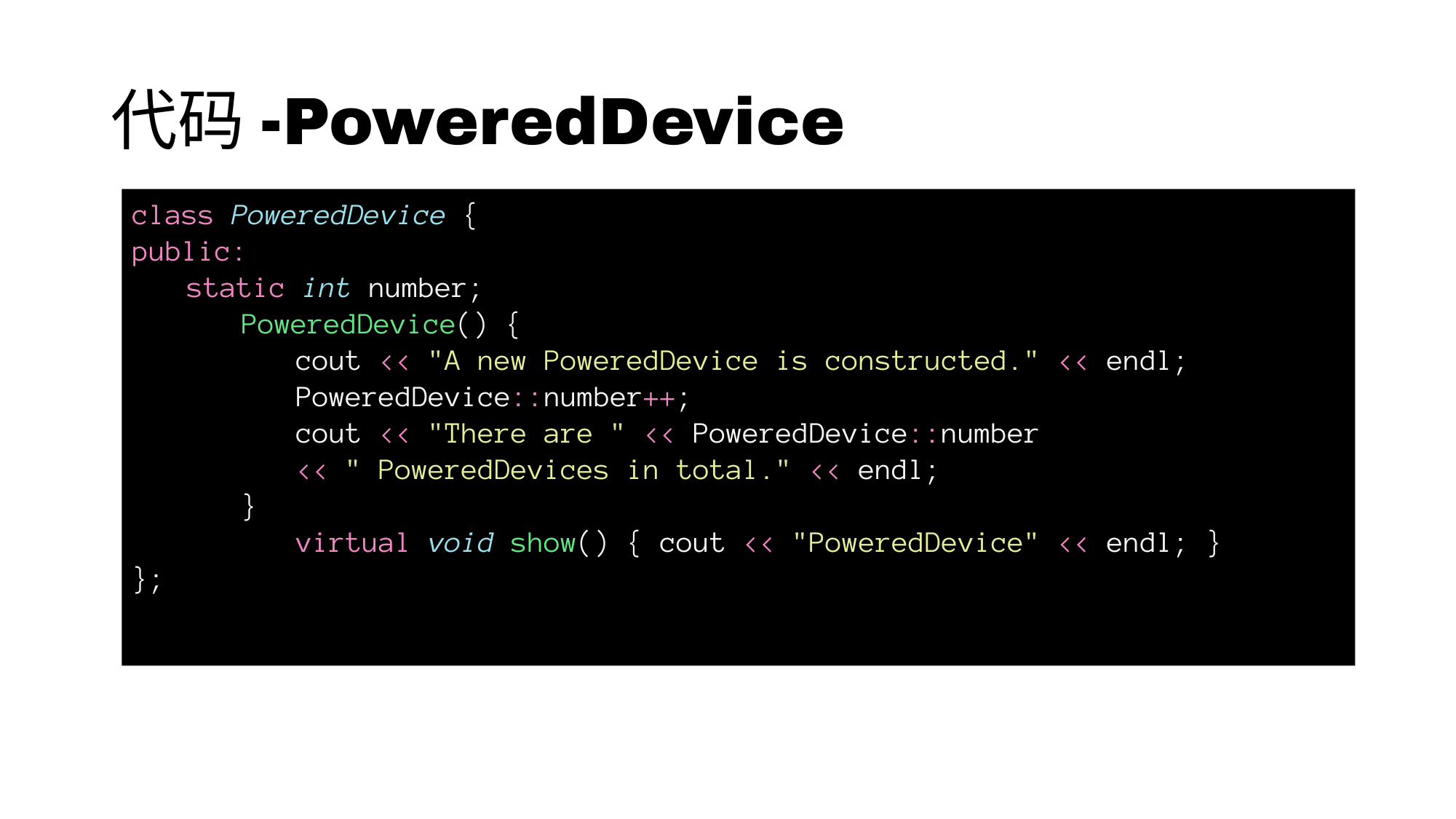

# 代码-PoweredDevice
class PoweredDevice {
public:
static int number;
PoweredDevice() {
cout << "A new PoweredDevice is constructed." << endl;
PoweredDevice::number++;
cout << "There are " << PoweredDevice::number
<< " PoweredDevices in total." << endl;
}
	virtual void show() { cout << "PoweredDevice" << endl; }
};